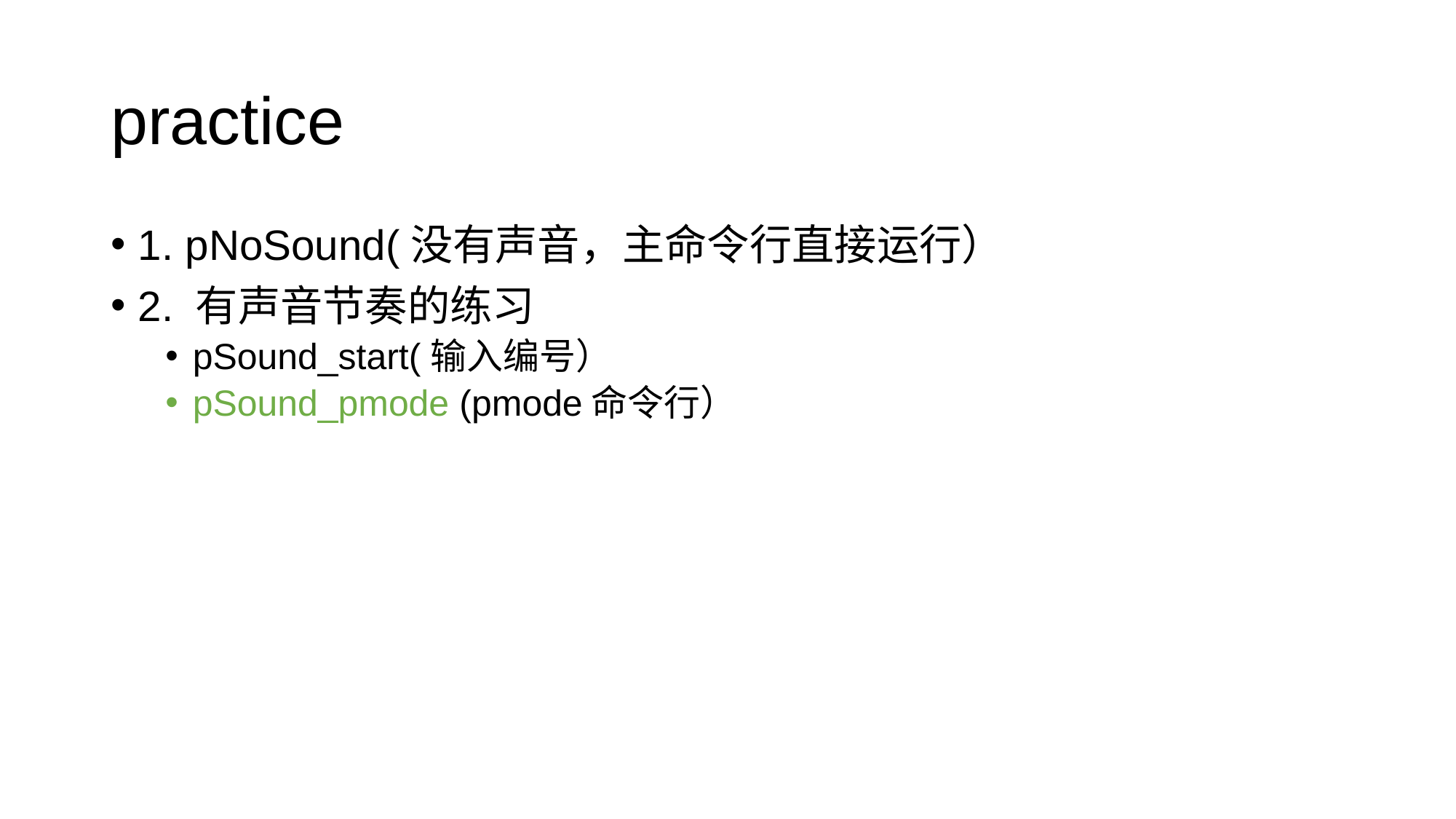

# practice
1. pNoSound(没有声音，主命令行直接运行）
2. 有声音节奏的练习
pSound_start(输入编号）
pSound_pmode (pmode命令行）